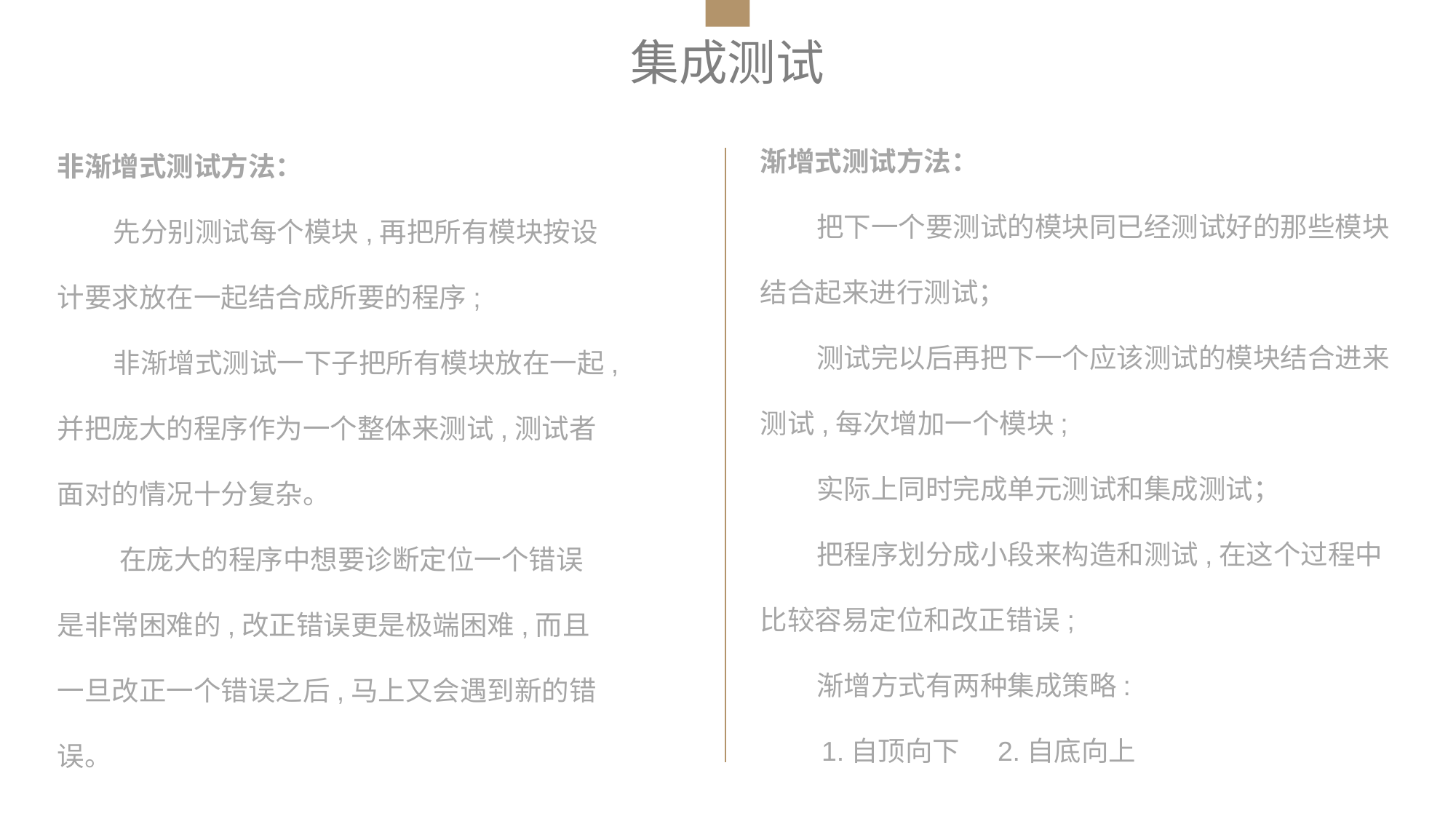

集成测试
渐增式测试方法：
        把下一个要测试的模块同已经测试好的那些模块结合起来进行测试；
        测试完以后再把下一个应该测试的模块结合进来测试,每次增加一个模块;
        实际上同时完成单元测试和集成测试；
        把程序划分成小段来构造和测试,在这个过程中比较容易定位和改正错误;
        渐增方式有两种集成策略:
        1.自顶向下	  2.自底向上
非渐增式测试方法：
        先分别测试每个模块,再把所有模块按设计要求放在一起结合成所要的程序;
        非渐增式测试一下子把所有模块放在一起,并把庞大的程序作为一个整体来测试,测试者面对的情况十分复杂。
         在庞大的程序中想要诊断定位一个错误是非常困难的,改正错误更是极端困难,而且一旦改正一个错误之后,马上又会遇到新的错误。